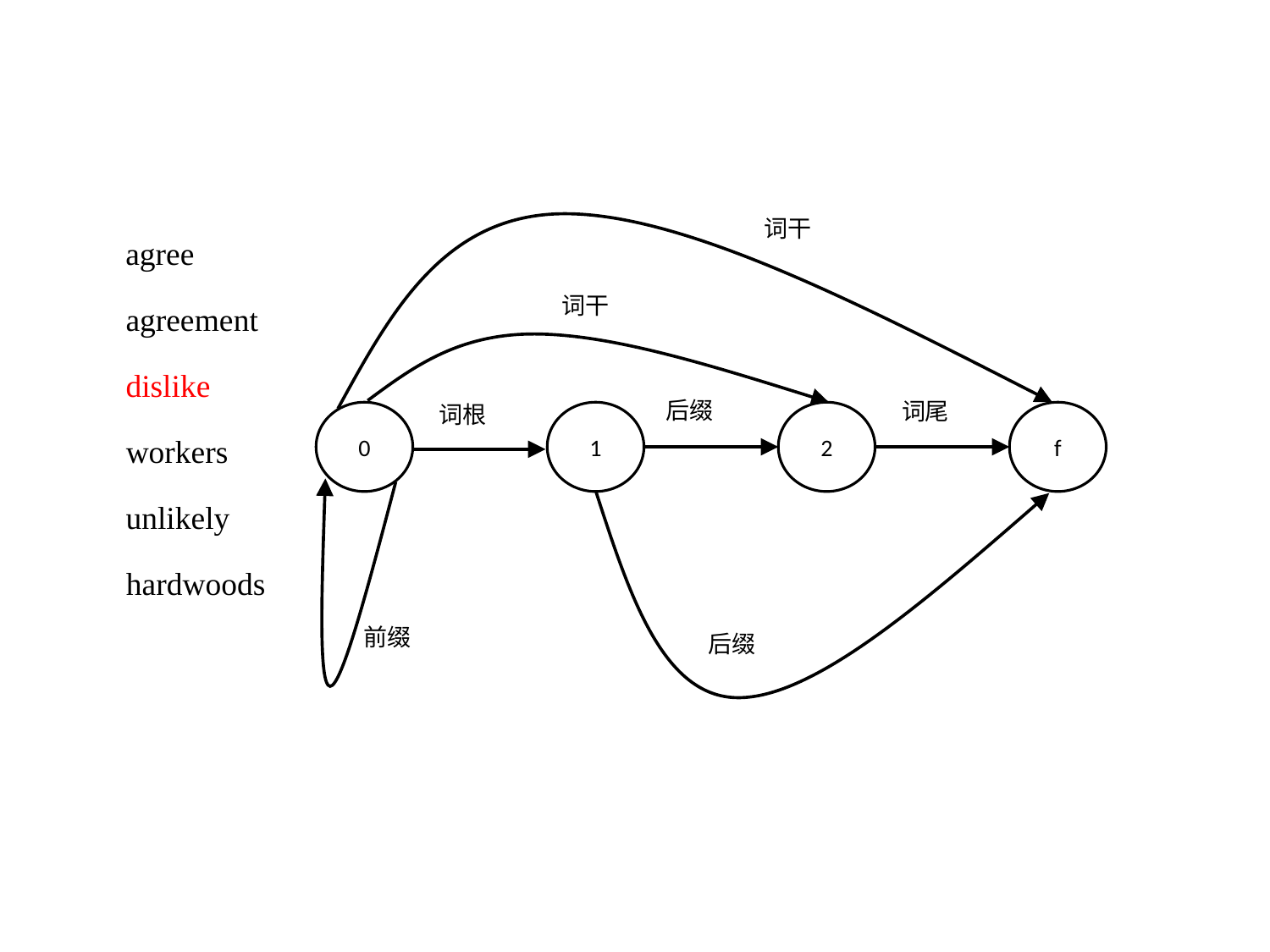

词干

agree
词干
agreement

dislike
后缀
词尾
词根
0
1
2
f
workers

unlikely

hardwoods
前缀
后缀